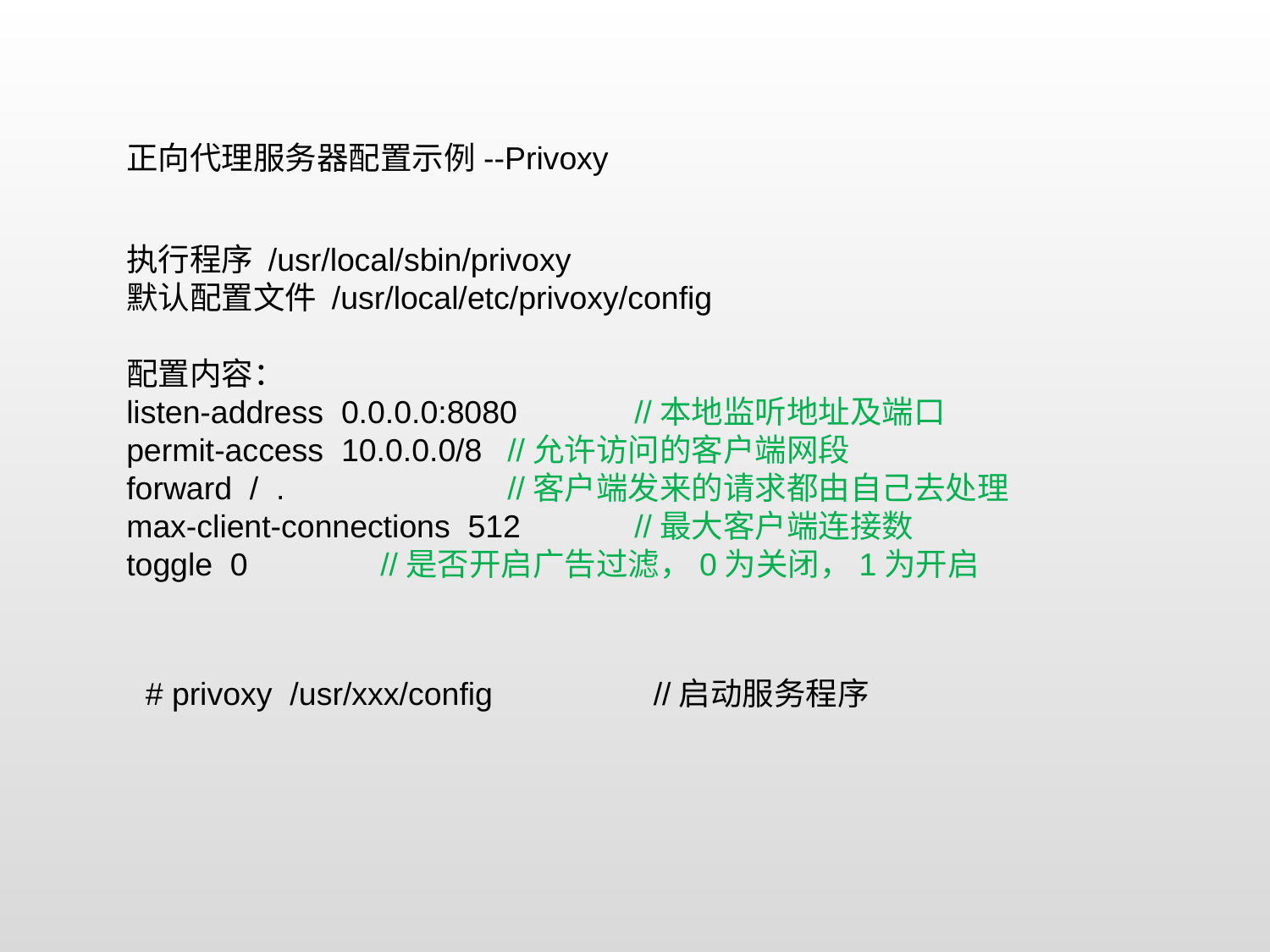

正向代理服务器配置示例--Privoxy
执行程序 /usr/local/sbin/privoxy
默认配置文件 /usr/local/etc/privoxy/config

配置内容：
listen-address  0.0.0.0:8080	//本地监听地址及端口
permit-access  10.0.0.0/8	//允许访问的客户端网段
forward  /  .		//客户端发来的请求都由自己去处理
max-client-connections  512	//最大客户端连接数
toggle  0		//是否开启广告过滤，0为关闭，1为开启
# privoxy  /usr/xxx/config		//启动服务程序